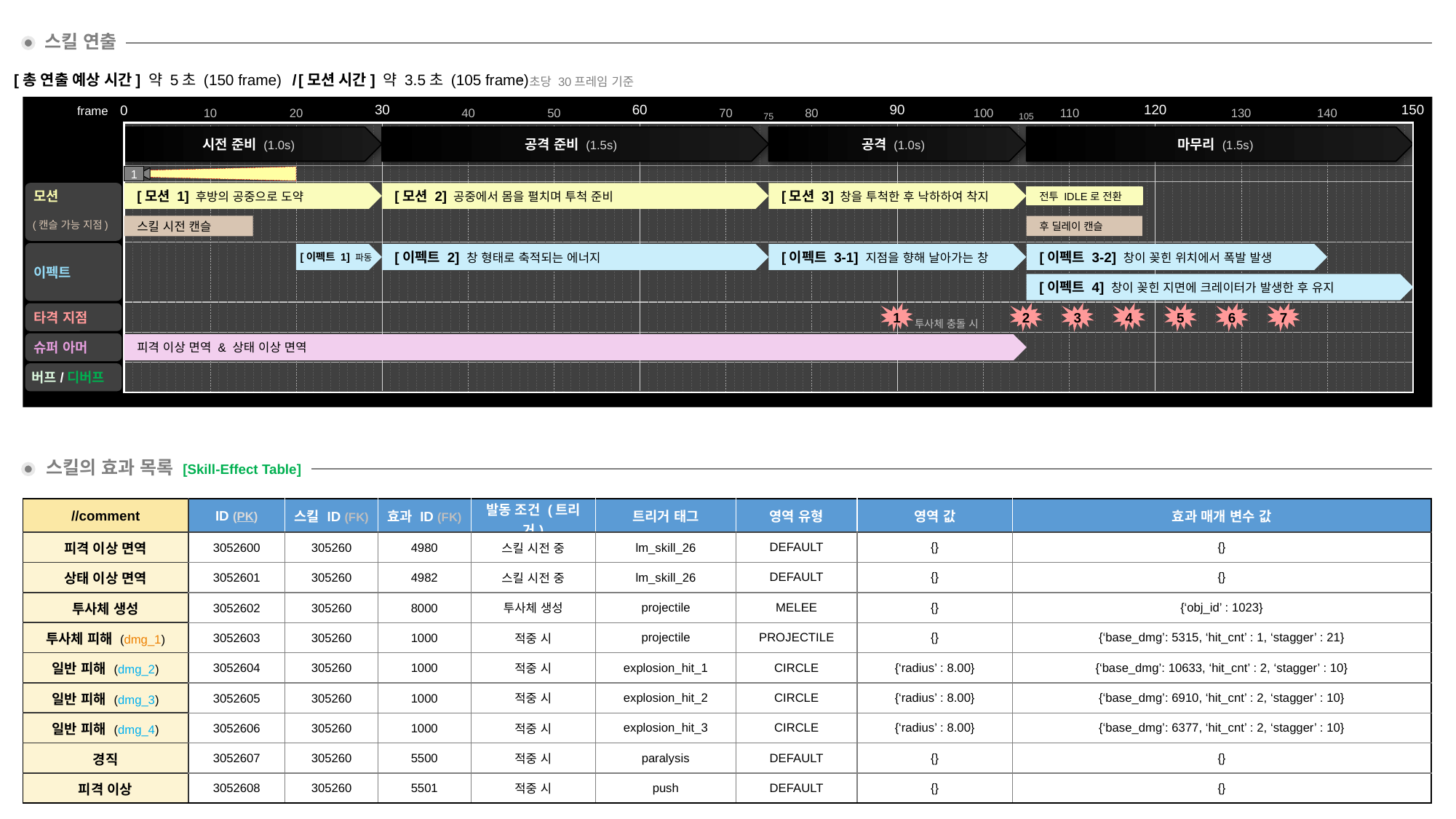

스킬 연출

[총 연출 예상 시간] 약 5초 (150 frame)
/
[모션 시간] 약 3.5초 (105 frame)
* 초당 30프레임 기준

60
90
120
150
30
0
frame
10
20
40
50
70
80
100
110
130
140
75
105

시전 준비 (1.0s)
공격 준비 (1.5s)
공격 (1.0s)
마무리 (1.5s)

1

모션
(캔슬 가능 지점)
[모션 1] 후방의 공중으로 도약
[모션 2] 공중에서 몸을 펼치며 투척 준비
[모션 3] 창을 투척한 후 낙하하여 착지
전투 IDLE로 전환
스킬 시전 캔슬
후 딜레이 캔슬

이펙트
[이펙트 2] 창 형태로 축적되는 에너지
[이펙트 3-1] 지점을 향해 날아가는 창
[이펙트 3-2] 창이 꽂힌 위치에서 폭발 발생
[이펙트 1] 파동
[이펙트 4] 창이 꽂힌 지면에 크레이터가 발생한 후 유지

1
2
3
4
5
6
7

타격 지점
투사체 충돌 시

슈퍼 아머
피격 이상 면역 & 상태 이상 면역

버프/디버프
스킬의 효과 목록 [Skill-Effect Table]

| //comment | ID (PK) | 스킬 ID (FK) | 효과 ID (FK) | 발동 조건 (트리거) | 트리거 태그 | 영역 유형 | 영역 값 | 효과 매개 변수 값 |
| --- | --- | --- | --- | --- | --- | --- | --- | --- |
| 피격 이상 면역 | 3052600 | 305260 | 4980 | 스킬 시전 중 | lm\_skill\_26 | DEFAULT | {} | {} |
| 상태 이상 면역 | 3052601 | 305260 | 4982 | 스킬 시전 중 | lm\_skill\_26 | DEFAULT | {} | {} |
| 투사체 생성 | 3052602 | 305260 | 8000 | 투사체 생성 | projectile | MELEE | {} | {‘obj\_id’ : 1023} |
| 투사체 피해 (dmg\_1) | 3052603 | 305260 | 1000 | 적중 시 | projectile | PROJECTILE | {} | {‘base\_dmg’: 5315, ‘hit\_cnt’ : 1, ‘stagger’ : 21} |
| 일반 피해 (dmg\_2) | 3052604 | 305260 | 1000 | 적중 시 | explosion\_hit\_1 | CIRCLE | {‘radius’ : 8.00} | {‘base\_dmg’: 10633, ‘hit\_cnt’ : 2, ‘stagger’ : 10} |
| 일반 피해 (dmg\_3) | 3052605 | 305260 | 1000 | 적중 시 | explosion\_hit\_2 | CIRCLE | {‘radius’ : 8.00} | {‘base\_dmg’: 6910, ‘hit\_cnt’ : 2, ‘stagger’ : 10} |
| 일반 피해 (dmg\_4) | 3052606 | 305260 | 1000 | 적중 시 | explosion\_hit\_3 | CIRCLE | {‘radius’ : 8.00} | {‘base\_dmg’: 6377, ‘hit\_cnt’ : 2, ‘stagger’ : 10} |
| 경직 | 3052607 | 305260 | 5500 | 적중 시 | paralysis | DEFAULT | {} | {} |
| 피격 이상 | 3052608 | 305260 | 5501 | 적중 시 | push | DEFAULT | {} | {} |